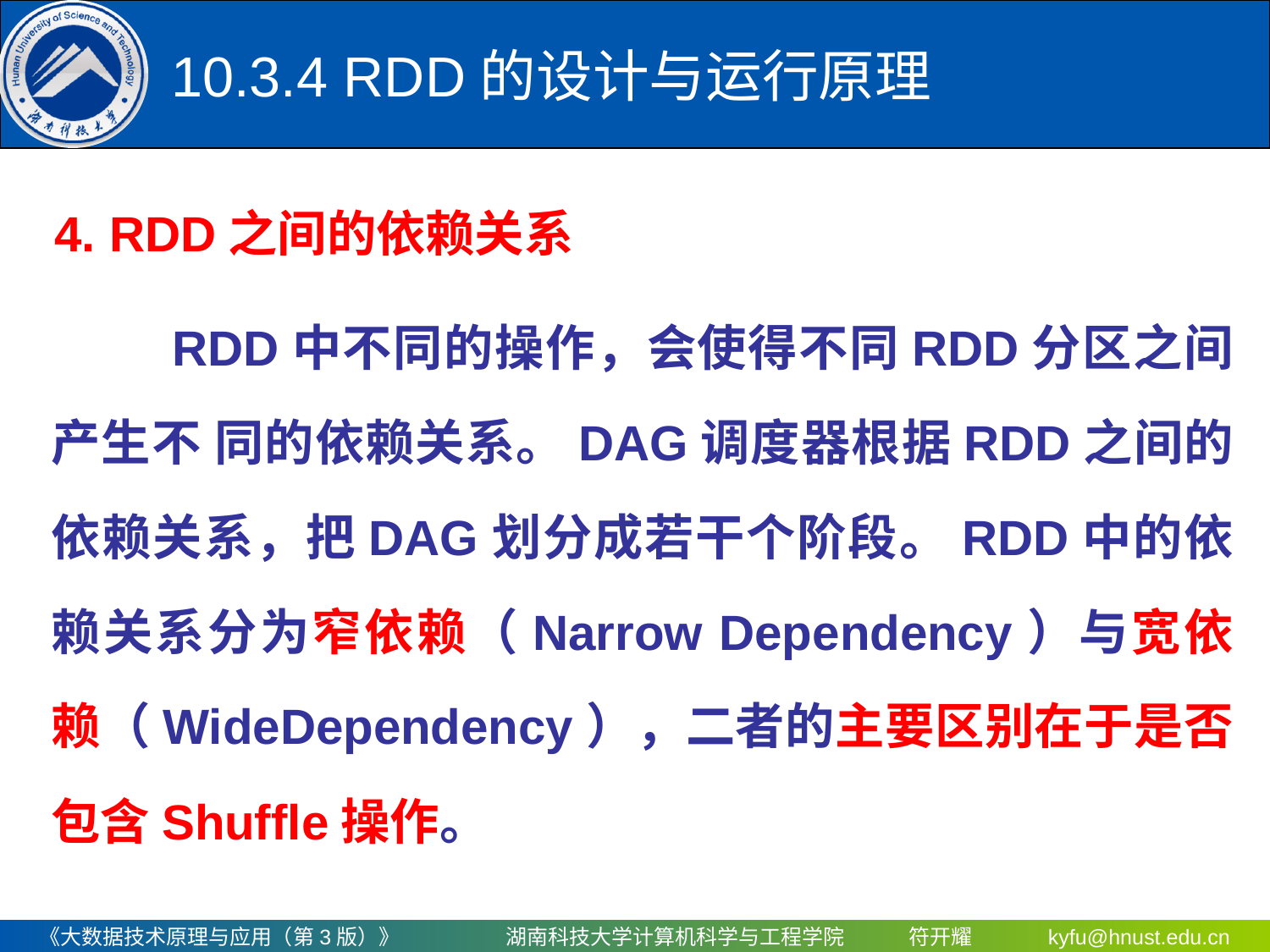

# 10.3.4 RDD的设计与运行原理
4. RDD之间的依赖关系
        RDD中不同的操作，会使得不同RDD分区之间产生不 同的依赖关系。DAG调度器根据RDD之间的依赖关系，把DAG划分成若干个阶段。RDD中的依赖关系分为窄依赖（Narrow Dependency）与宽依赖（WideDependency），二者的主要区别在于是否包含Shuffle操作。